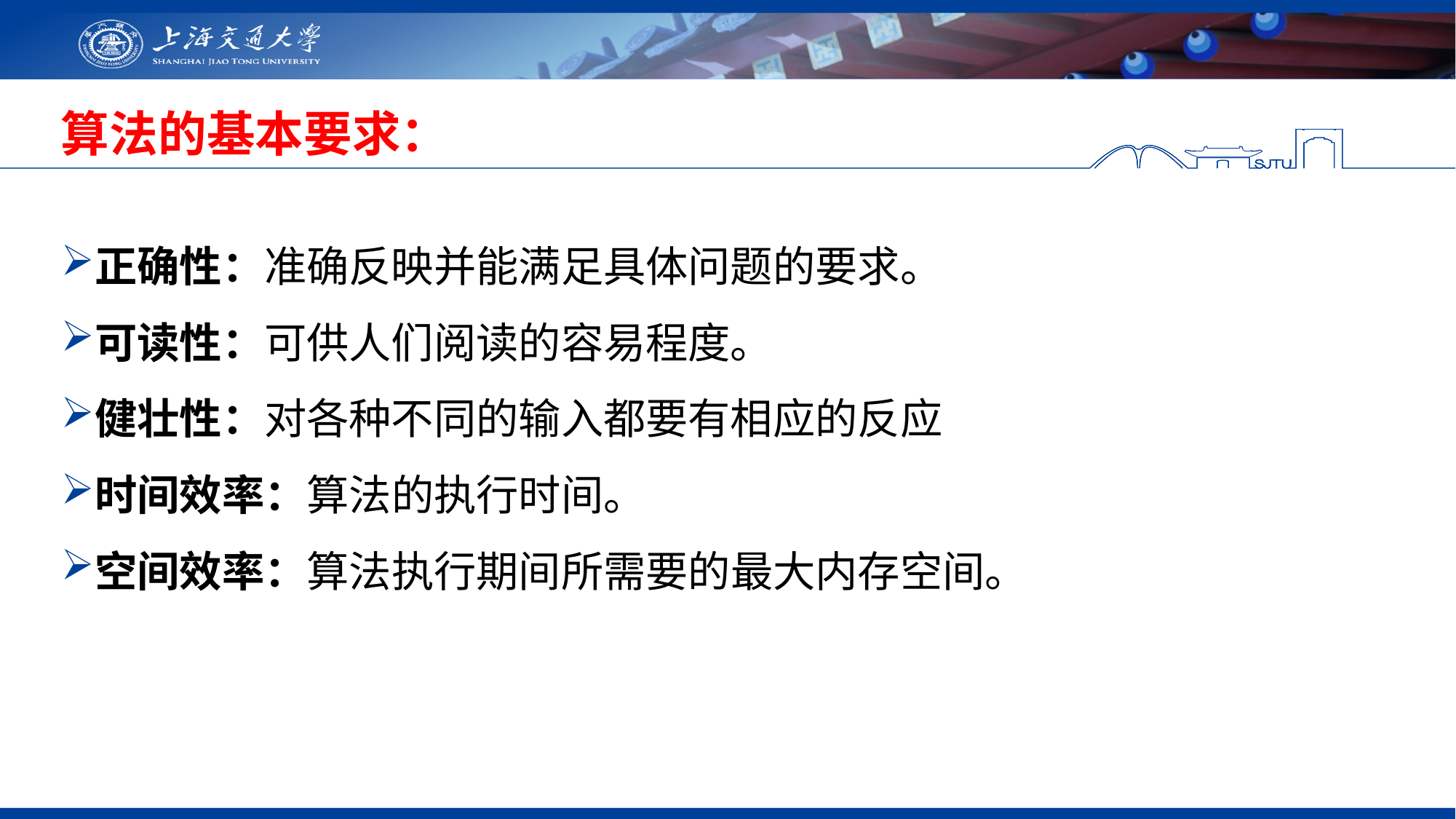

# 算法的基本要求：
正确性：准确反映并能满足具体问题的要求。
可读性：可供人们阅读的容易程度。
健壮性：对各种不同的输入都要有相应的反应
时间效率：算法的执行时间。
空间效率：算法执行期间所需要的最大内存空间。